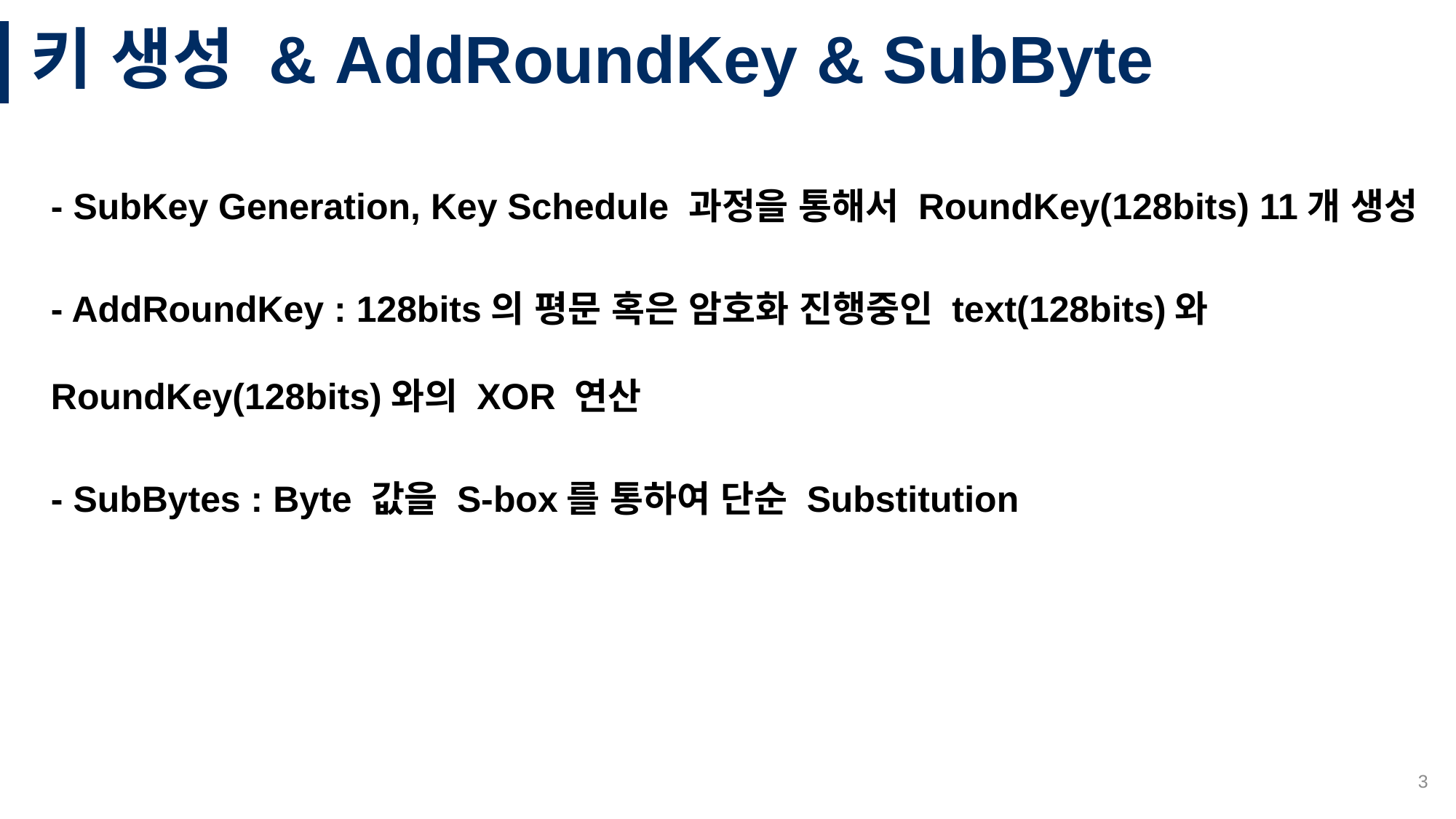

# 키 생성 & AddRoundKey & SubByte
- SubKey Generation, Key Schedule 과정을 통해서 RoundKey(128bits) 11개 생성
- AddRoundKey : 128bits의 평문 혹은 암호화 진행중인 text(128bits)와 RoundKey(128bits)와의 XOR 연산
- SubBytes : Byte 값을 S-box를 통하여 단순 Substitution
3